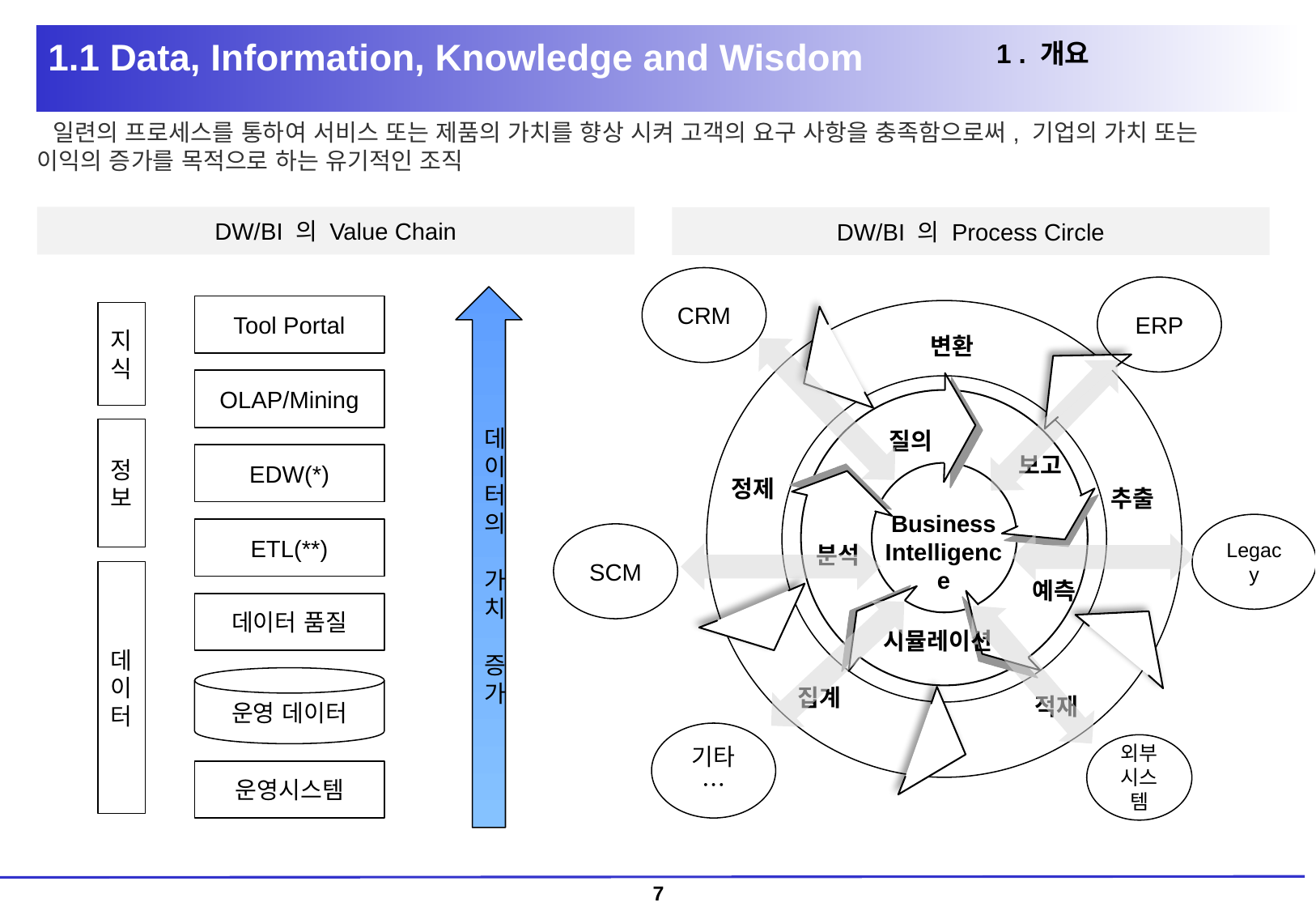

1 . 개요
1.1 Data, Information, Knowledge and Wisdom
  일련의 프로세스를 통하여 서비스 또는 제품의 가치를 향상 시켜 고객의 요구 사항을 충족함으로써, 기업의 가치 또는 이익의 증가를 목적으로 하는 유기적인 조직

DW/BI 의 Value Chain
DW/BI 의 Process Circle
CRM
ERP
데이터의 가치 증가
Tool Portal

지식

변환

OLAP/Mining

정보
질의

EDW(*)
보고

정제

추출
Business Intelligence
Legacy
ETL(**)
SCM
분석
데이터

예측

데이터 품질
시뮬레이션
운영 데이터
집계
적재

기타…
외부 시스템
운영시스템